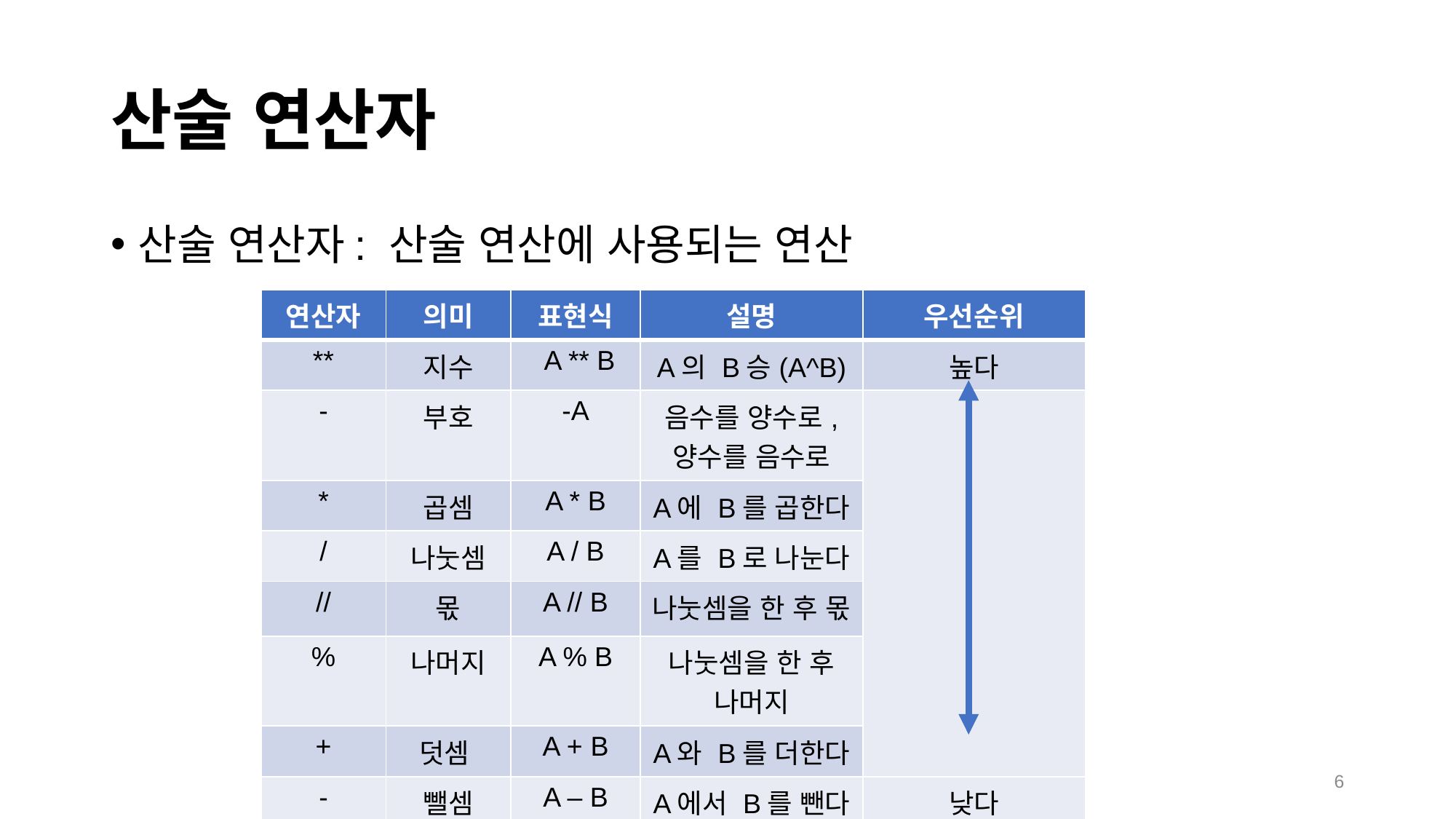

# 산술 연산자
산술 연산자: 산술 연산에 사용되는 연산

| 연산자 | 의미 | 표현식 | 설명 | 우선순위 |
| --- | --- | --- | --- | --- |
| \*\* | 지수 | A \*\* B | A의 B승(A^B) | 높다 |
| - | 부호 | -A | 음수를 양수로, 양수를 음수로 |  |
| \* | 곱셈 | A \* B | A에 B를 곱한다 |  |
| / | 나눗셈 | A / B | A를 B로 나눈다 |  |
| // | 몫 | A // B | 나눗셈을 한 후 몫 |  |
| % | 나머지 | A % B | 나눗셈을 한 후 나머지 |  |
| + | 덧셈 | A + B | A와 B를 더한다 |  |
| - | 뺄셈 | A – B | A에서 B를 뺀다 | 낮다 |

6